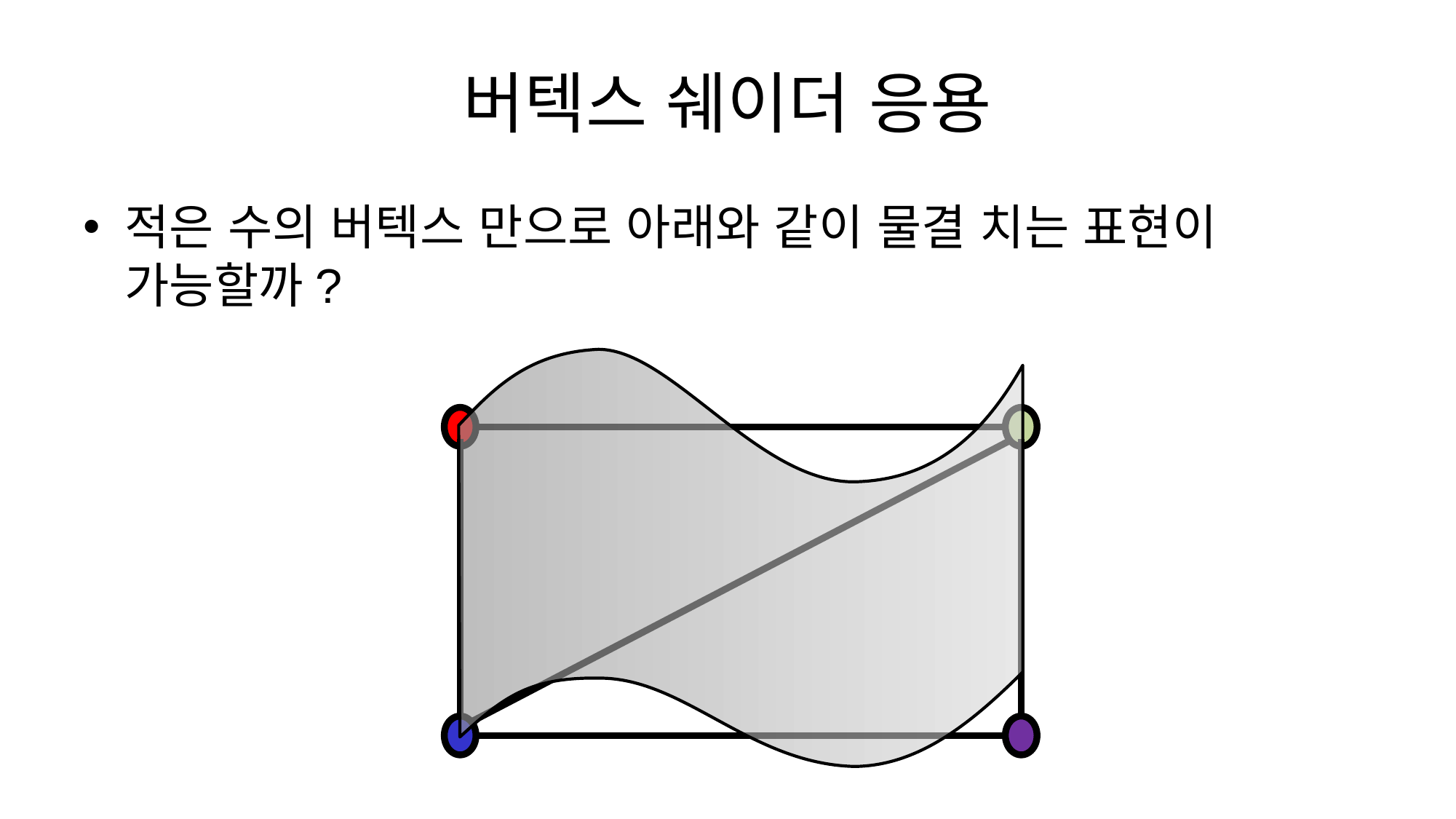

# 버텍스 쉐이더 응용

적은 수의 버텍스 만으로 아래와 같이 물결 치는 표현이 가능할까?